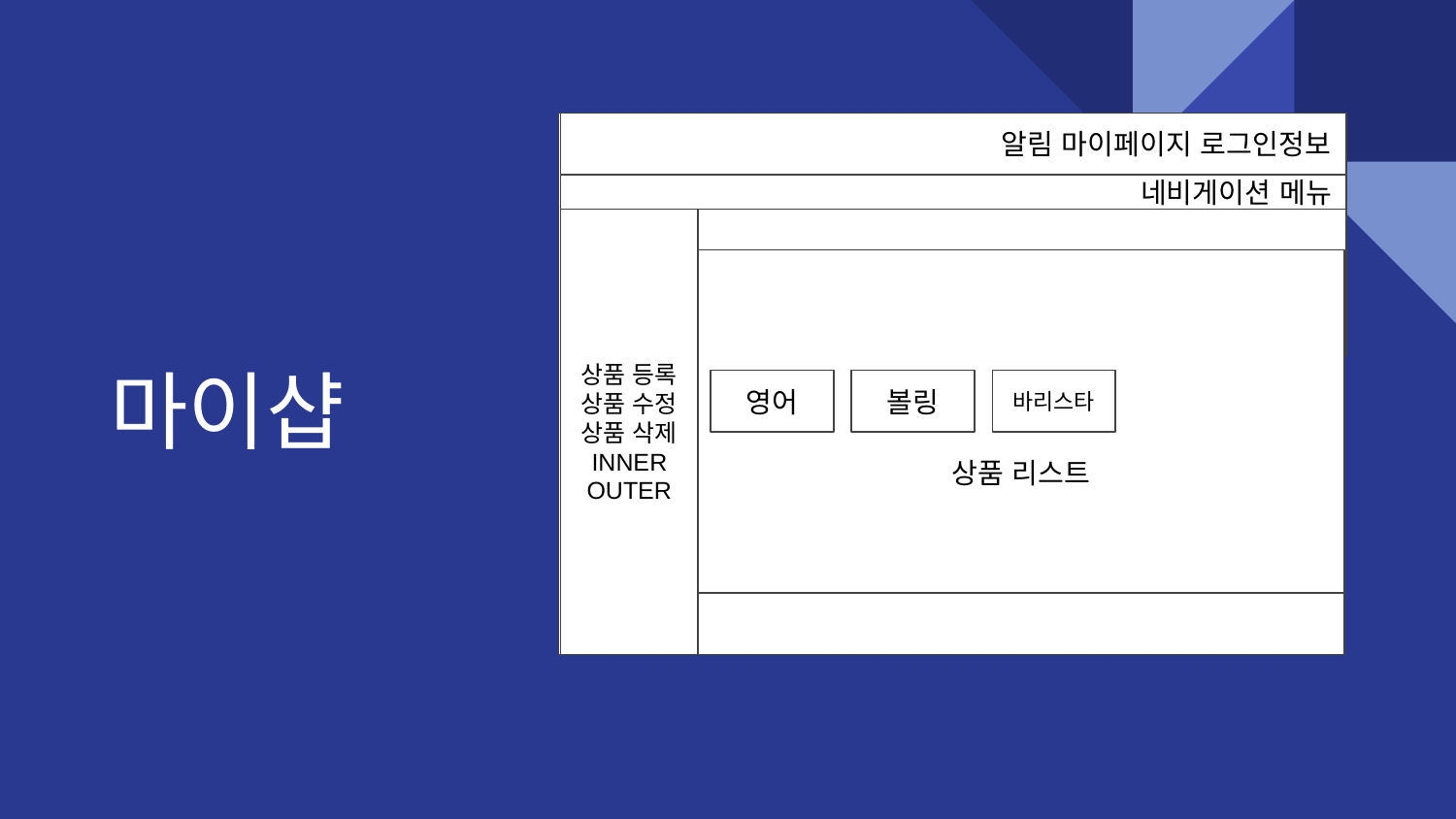

알림 마이페이지 로그인정보
네비게이션 메뉴
상품 등록
상품 수정
상품 삭제
INNER
OUTER

상품 리스트
# 마이샵
영어
볼링
바리스타